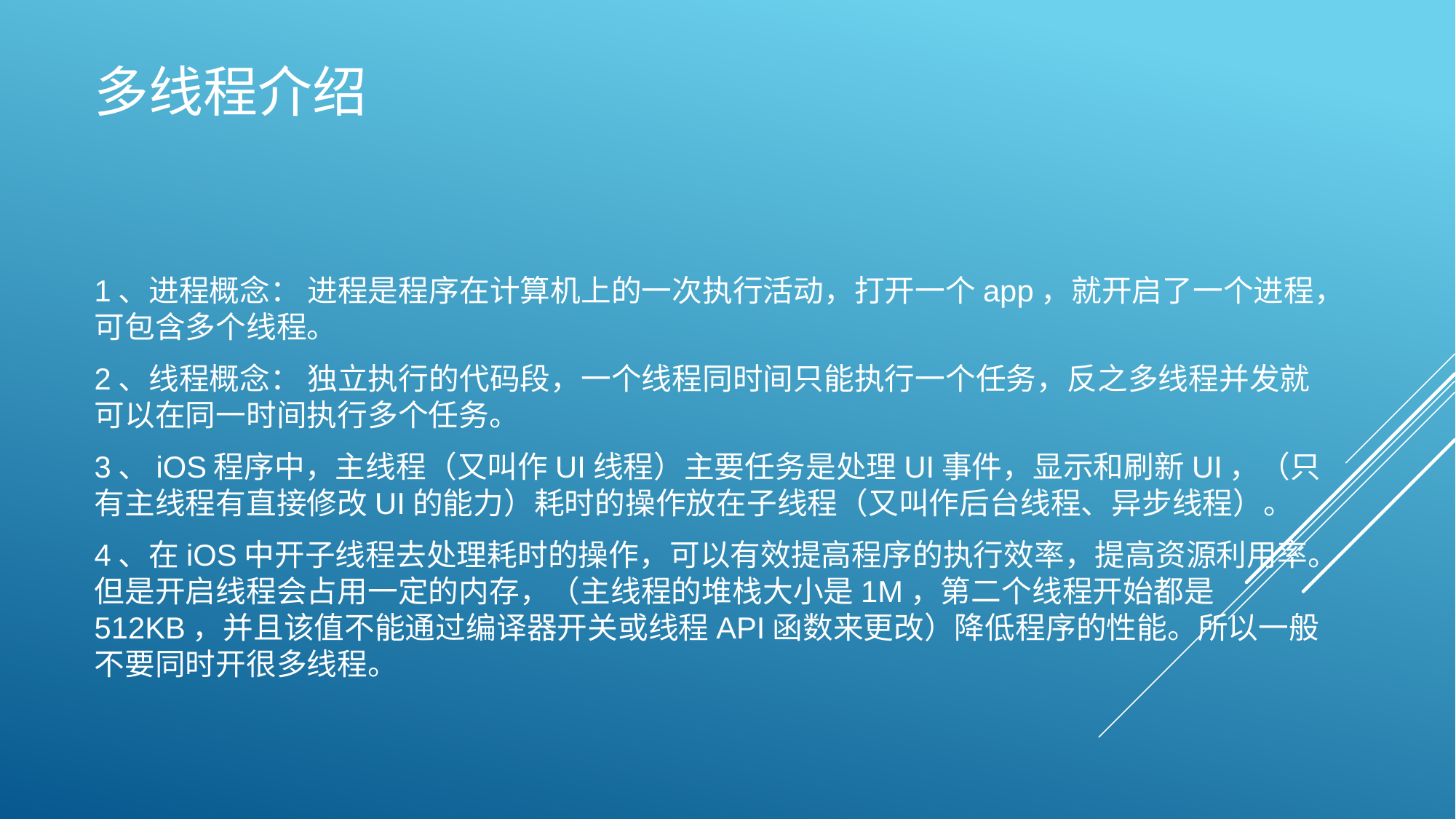

# 多线程介绍
1、进程概念： 进程是程序在计算机上的一次执行活动，打开一个app，就开启了一个进程，可包含多个线程。
2、线程概念： 独立执行的代码段，一个线程同时间只能执行一个任务，反之多线程并发就可以在同一时间执行多个任务。
3、iOS程序中，主线程（又叫作UI线程）主要任务是处理UI事件，显示和刷新UI，（只有主线程有直接修改UI的能力）耗时的操作放在子线程（又叫作后台线程、异步线程）。
4、在iOS中开子线程去处理耗时的操作，可以有效提高程序的执行效率，提高资源利用率。但是开启线程会占用一定的内存，（主线程的堆栈大小是1M，第二个线程开始都是512KB，并且该值不能通过编译器开关或线程API函数来更改）降低程序的性能。所以一般不要同时开很多线程。